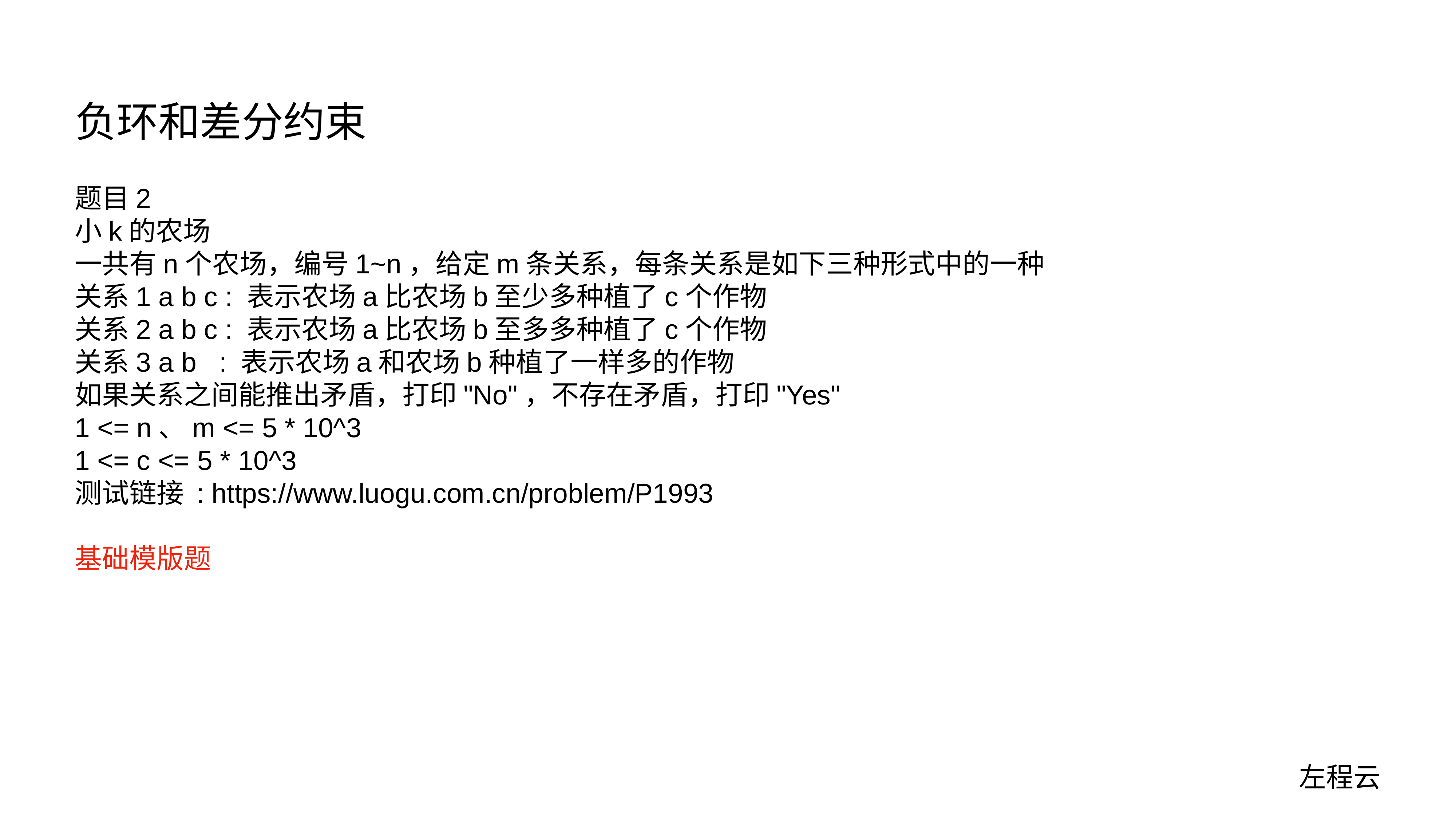

# 负环和差分约束
题目2
小k的农场
一共有n个农场，编号1~n，给定m条关系，每条关系是如下三种形式中的一种
关系1 a b c : 表示农场a比农场b至少多种植了c个作物
关系2 a b c : 表示农场a比农场b至多多种植了c个作物
关系3 a b   : 表示农场a和农场b种植了一样多的作物
如果关系之间能推出矛盾，打印"No"，不存在矛盾，打印"Yes"
1 <= n、m <= 5 * 10^3
1 <= c <= 5 * 10^3
测试链接 : https://www.luogu.com.cn/problem/P1993

基础模版题
左程云